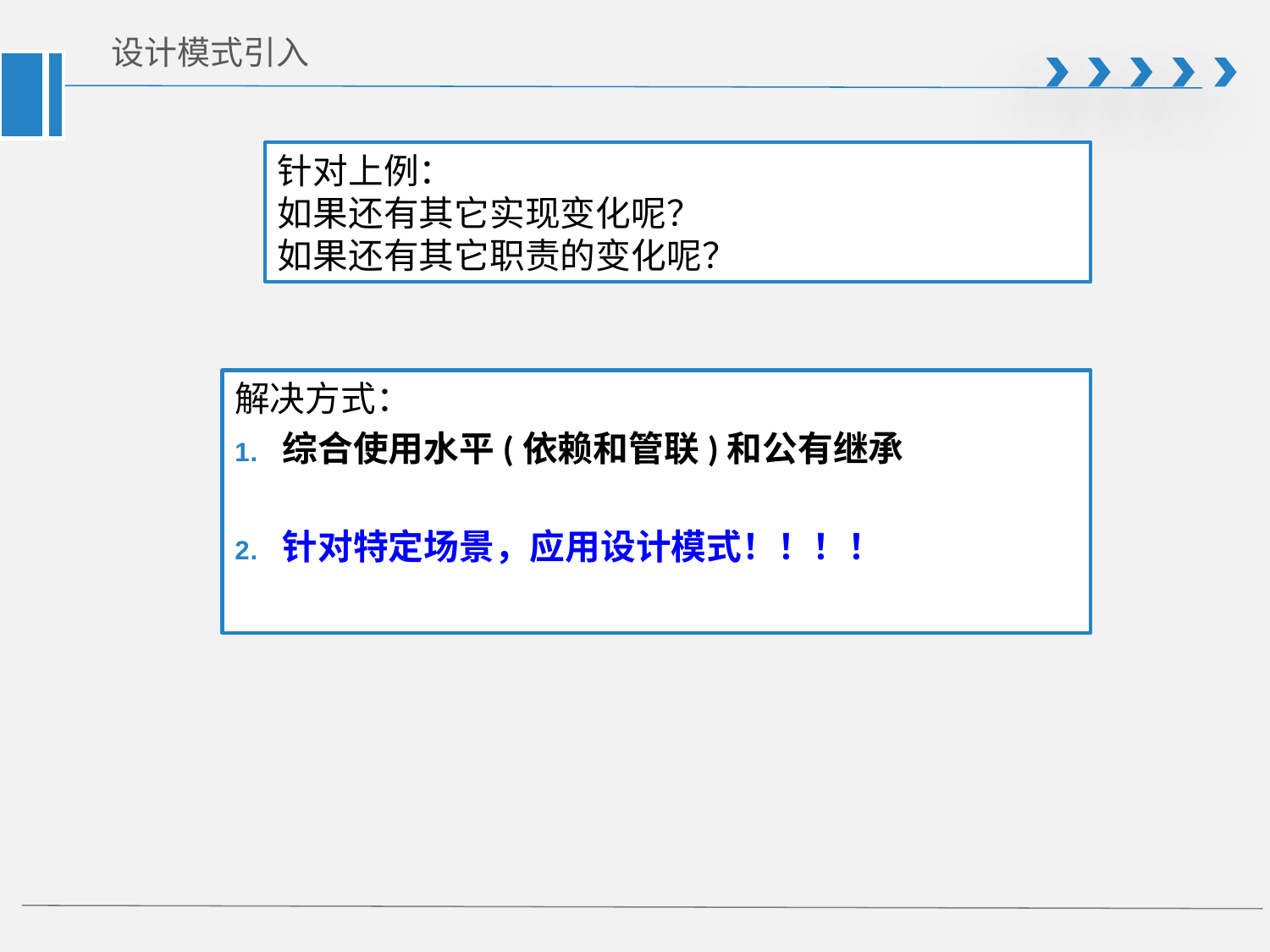

# 设计模式引入
针对上例：
如果还有其它实现变化呢？
如果还有其它职责的变化呢？
解决方式：
综合使用水平(依赖和管联)和公有继承

针对特定场景，应用设计模式！！！！